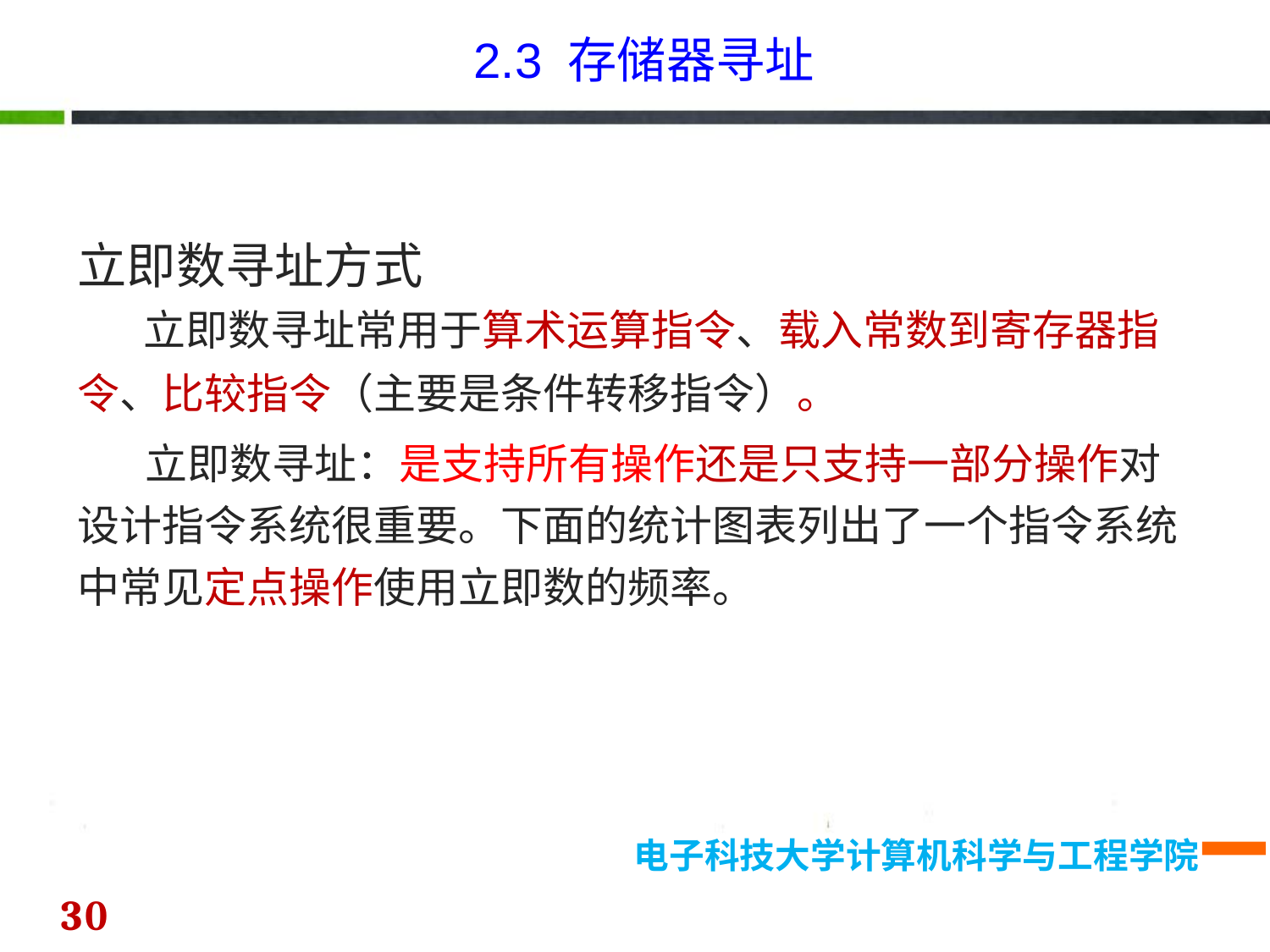

2.3 存储器寻址
立即数寻址方式
      立即数寻址常用于算术运算指令、载入常数到寄存器指令、比较指令（主要是条件转移指令）。
      立即数寻址：是支持所有操作还是只支持一部分操作对设计指令系统很重要。下面的统计图表列出了一个指令系统中常见定点操作使用立即数的频率。